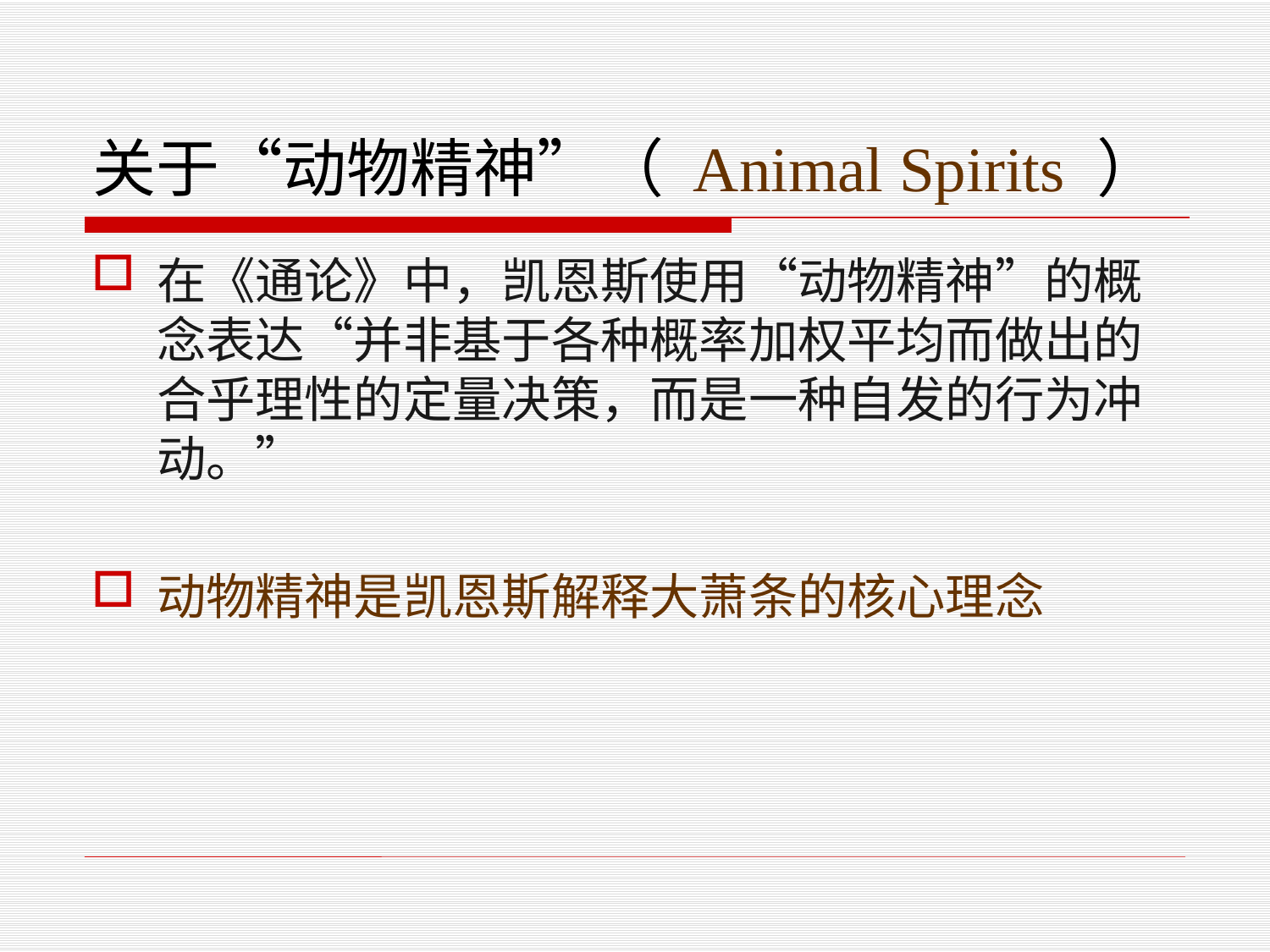

# 关于“动物精神”（ Animal Spirits ）
在《通论》中，凯恩斯使用“动物精神”的概念表达“并非基于各种概率加权平均而做出的合乎理性的定量决策，而是一种自发的行为冲动。”

动物精神是凯恩斯解释大萧条的核心理念